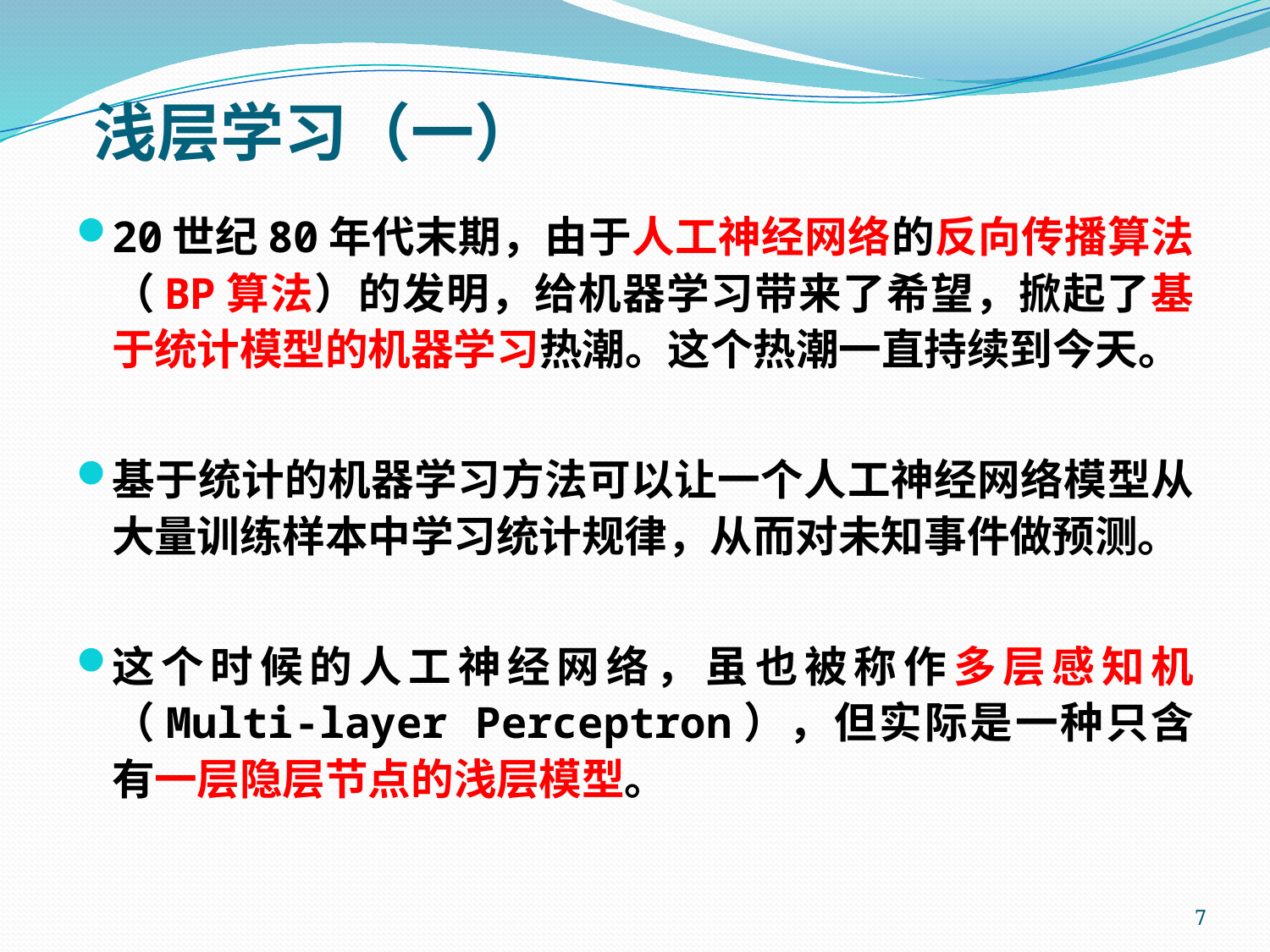

# 浅层学习（一）
20世纪80年代末期，由于人工神经网络的反向传播算法（BP算法）的发明，给机器学习带来了希望，掀起了基于统计模型的机器学习热潮。这个热潮一直持续到今天。

基于统计的机器学习方法可以让一个人工神经网络模型从大量训练样本中学习统计规律，从而对未知事件做预测。

这个时候的人工神经网络，虽也被称作多层感知机（Multi-layer Perceptron），但实际是一种只含有一层隐层节点的浅层模型。
7